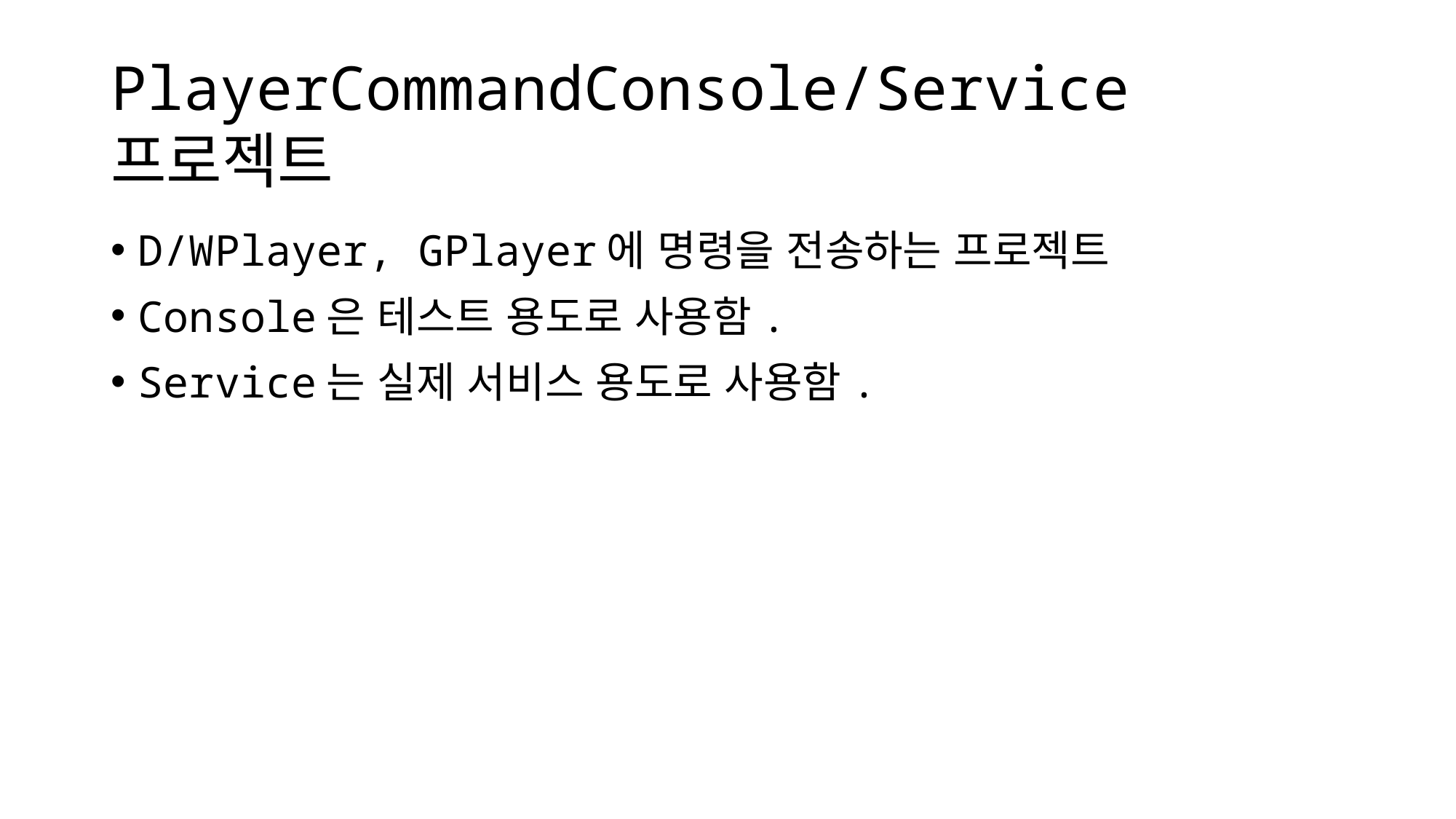

# PlayerCommandConsole/Service 프로젝트
D/WPlayer, GPlayer에 명령을 전송하는 프로젝트
Console은 테스트 용도로 사용함.
Service는 실제 서비스 용도로 사용함.